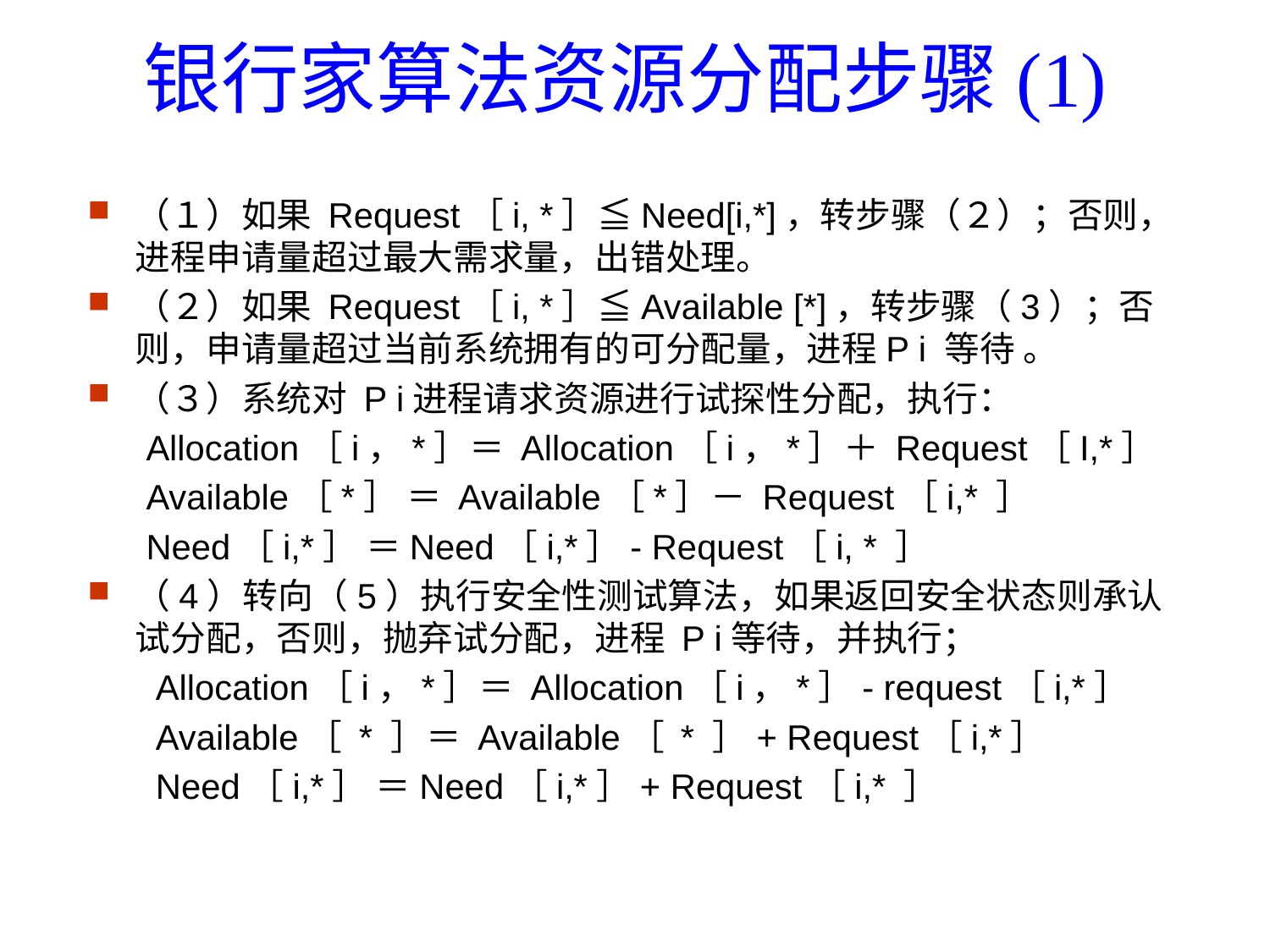

银行家算法资源分配步骤(1)
（１）如果 Request［i, *］≦Need[i,*]，转步骤（２）；否则，进程申请量超过最大需求量，出错处理。
（２）如果 Request［i, *］≦Available [*]，转步骤（3）；否则，申请量超过当前系统拥有的可分配量，进程P i 等待 。
（３）系统对 P i进程请求资源进行试探性分配，执行：
      Allocation［i，*］＝ Allocation［i，*］＋ Request［I,*］
      Available［*］ ＝ Available［*］－ Request［i,* ］
      Need［i,*］ ＝Need［i,*］- Request［i, * ］
（4）转向（5）执行安全性测试算法，如果返回安全状态则承认试分配，否则，抛弃试分配，进程 P i等待，并执行；
       Allocation［i，*］＝ Allocation［i，*］- request［i,*］
       Available［ * ］＝ Available［ * ］+ Request［i,*］
       Need［i,*］ ＝Need［i,*］+ Request［i,* ］